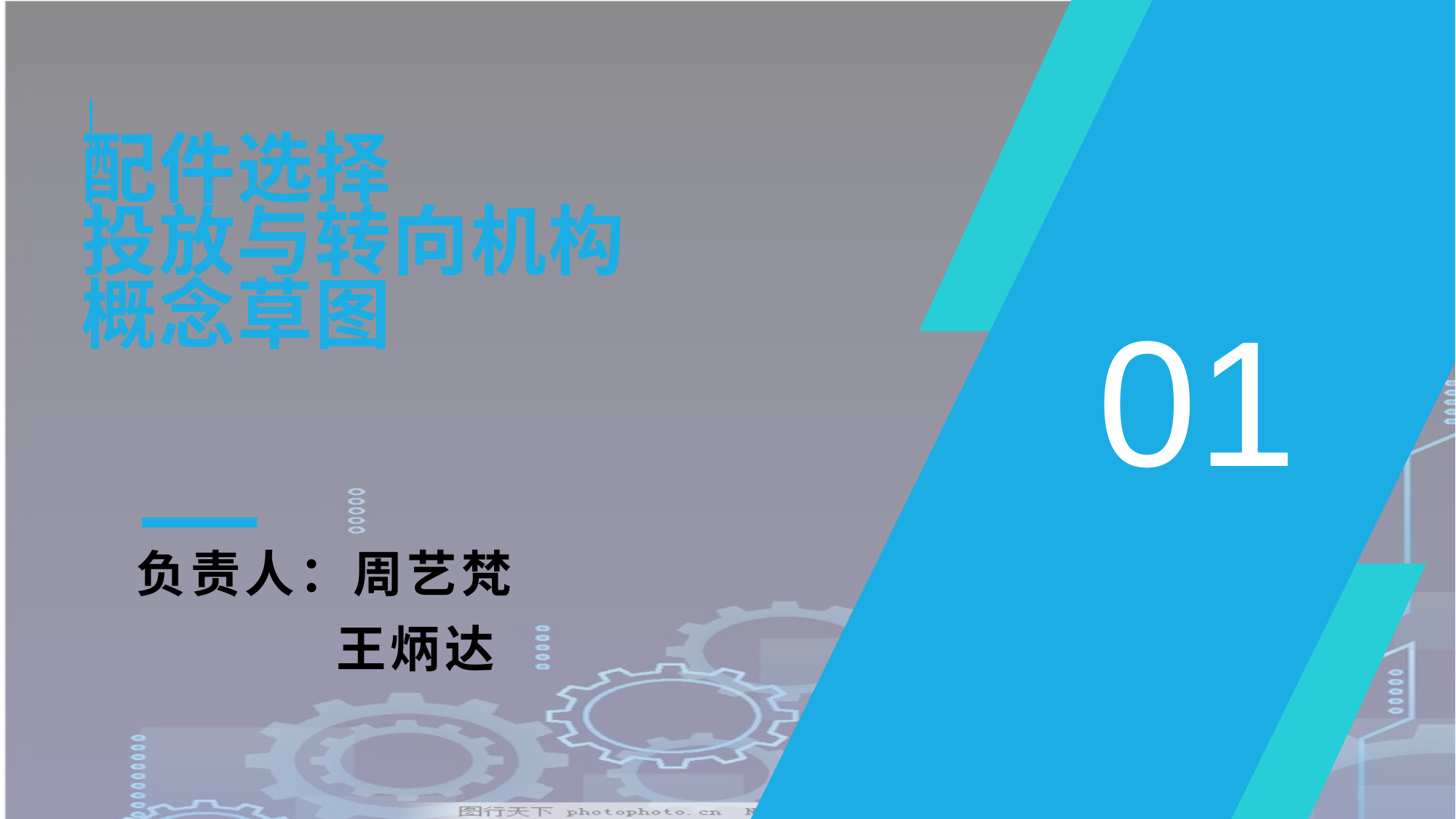

# 配件选择 投放与转向机构 概念草图
01

负责人：周艺梵
            王炳达